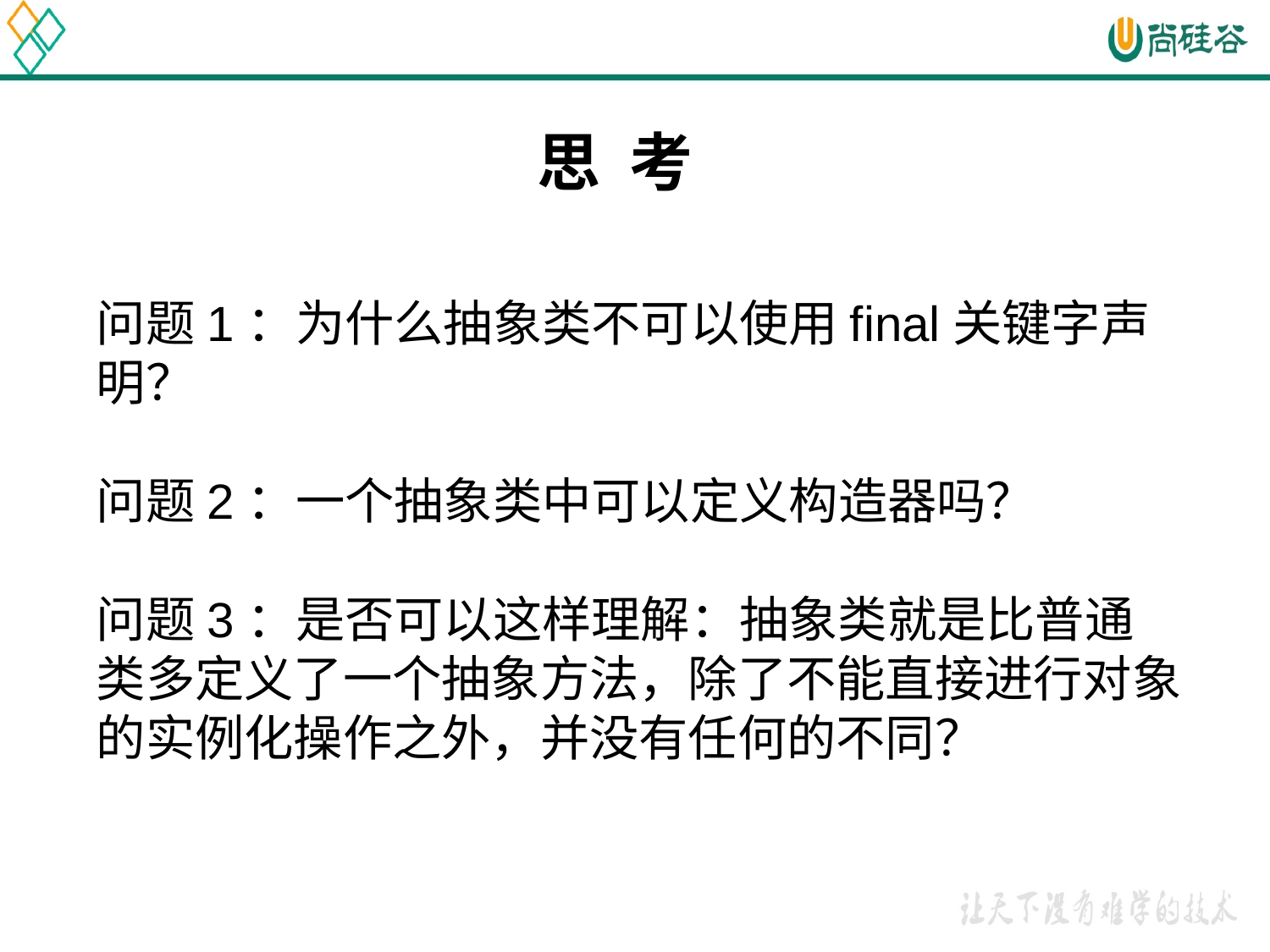

思  考
问题1：为什么抽象类不可以使用final关键字声明？

问题2：一个抽象类中可以定义构造器吗？

问题3：是否可以这样理解：抽象类就是比普通类多定义了一个抽象方法，除了不能直接进行对象的实例化操作之外，并没有任何的不同？